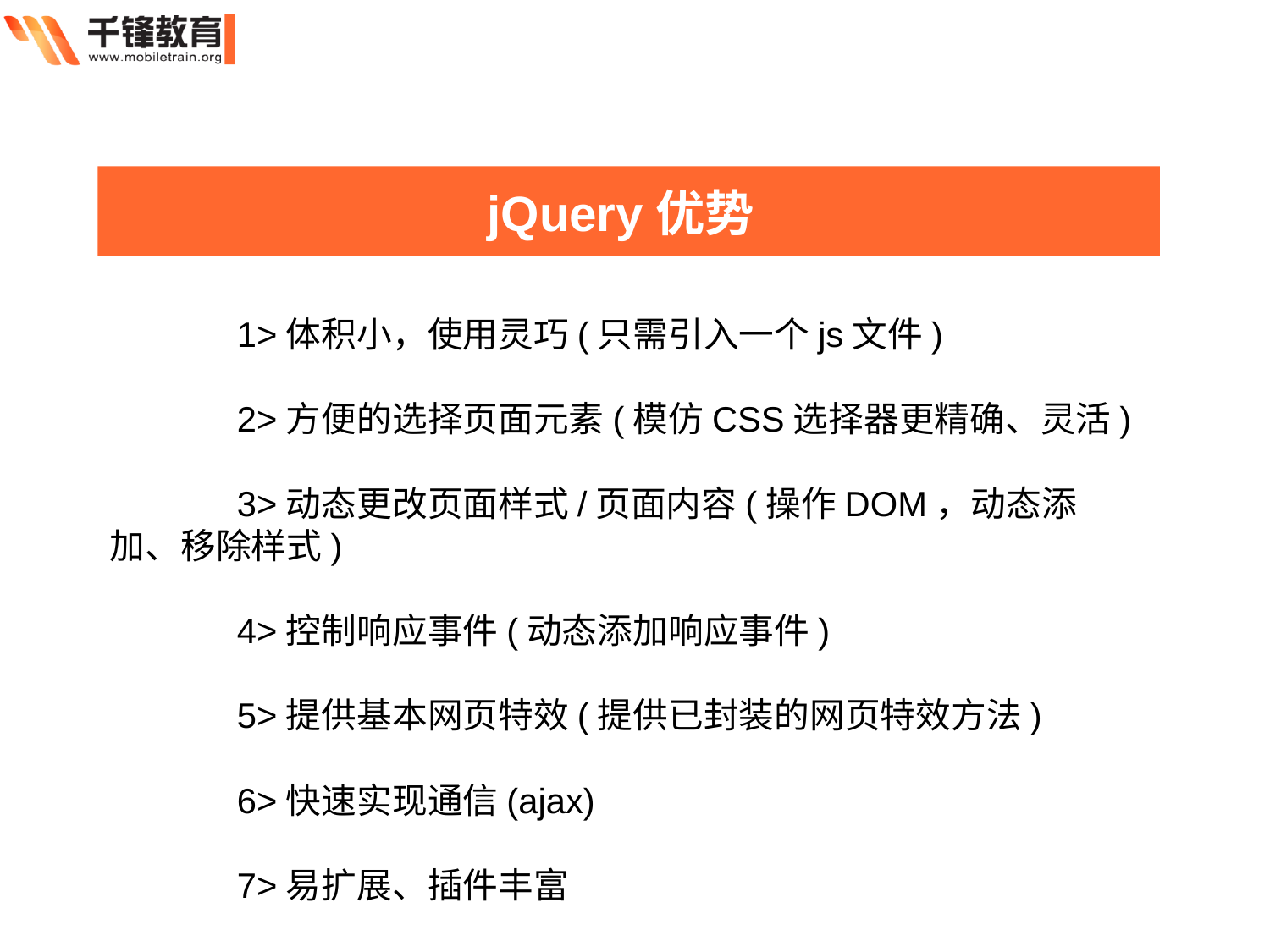

jQuery优势
	1>体积小，使用灵巧(只需引入一个js文件)

	2>方便的选择页面元素(模仿CSS选择器更精确、灵活)

	3>动态更改页面样式/页面内容(操作DOM，动态添加、移除样式)

	4>控制响应事件(动态添加响应事件)

	5>提供基本网页特效(提供已封装的网页特效方法)

	6>快速实现通信(ajax)

	7>易扩展、插件丰富